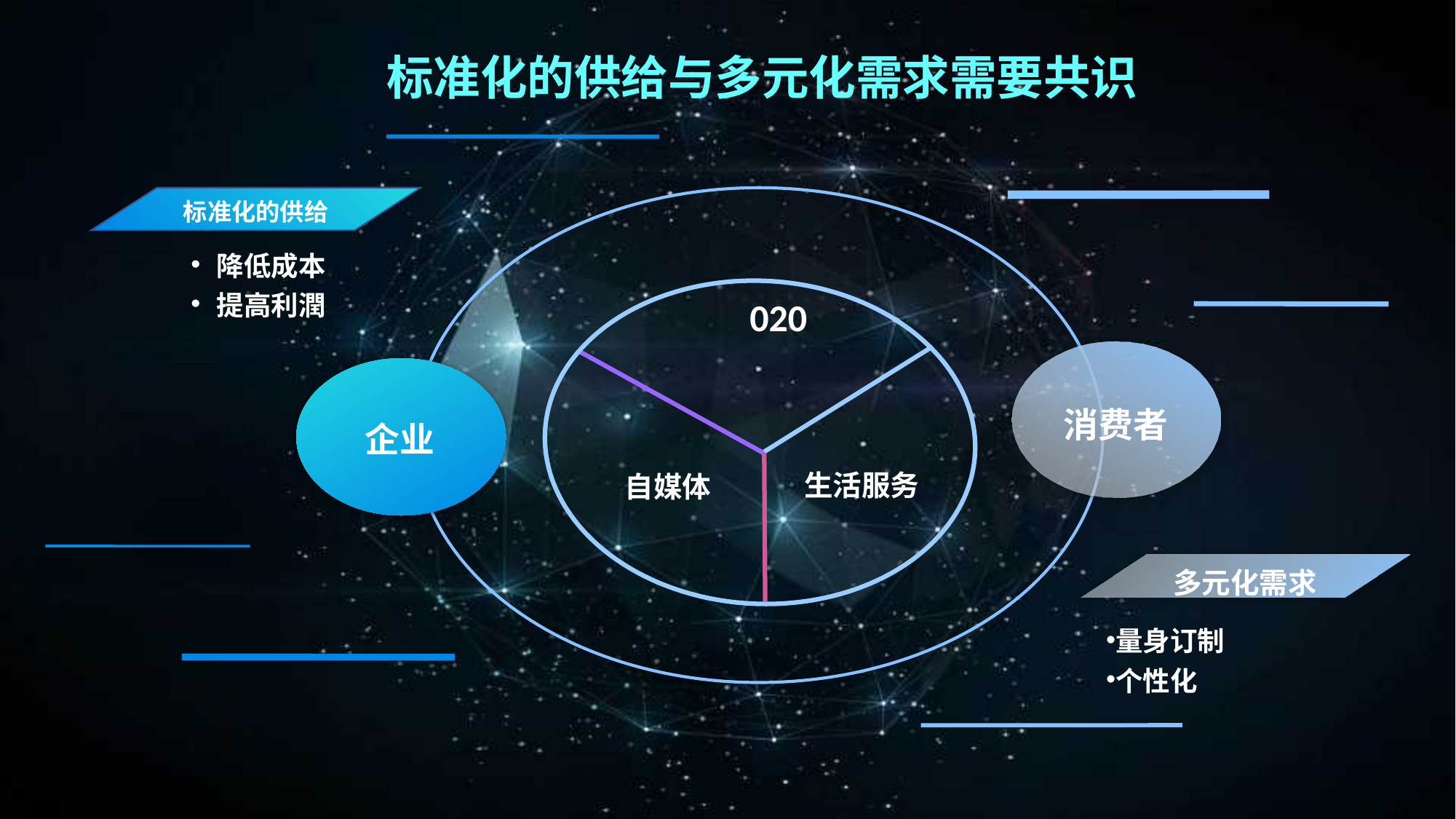

| 标准化的供给与多元化需求需要共识 |
| --- |
| 标准化的供给 |
| --- |

| 降低成本 提高利潤 |
| --- |

| 020 |
| --- |

| 消费者 |
| --- |
| 企业 |
| --- |
| 生活服务 |
| --- |
| 自媒体 |
| --- |

| 多元化需求 |
| --- |
| 量身订制 个性化 |
| --- |